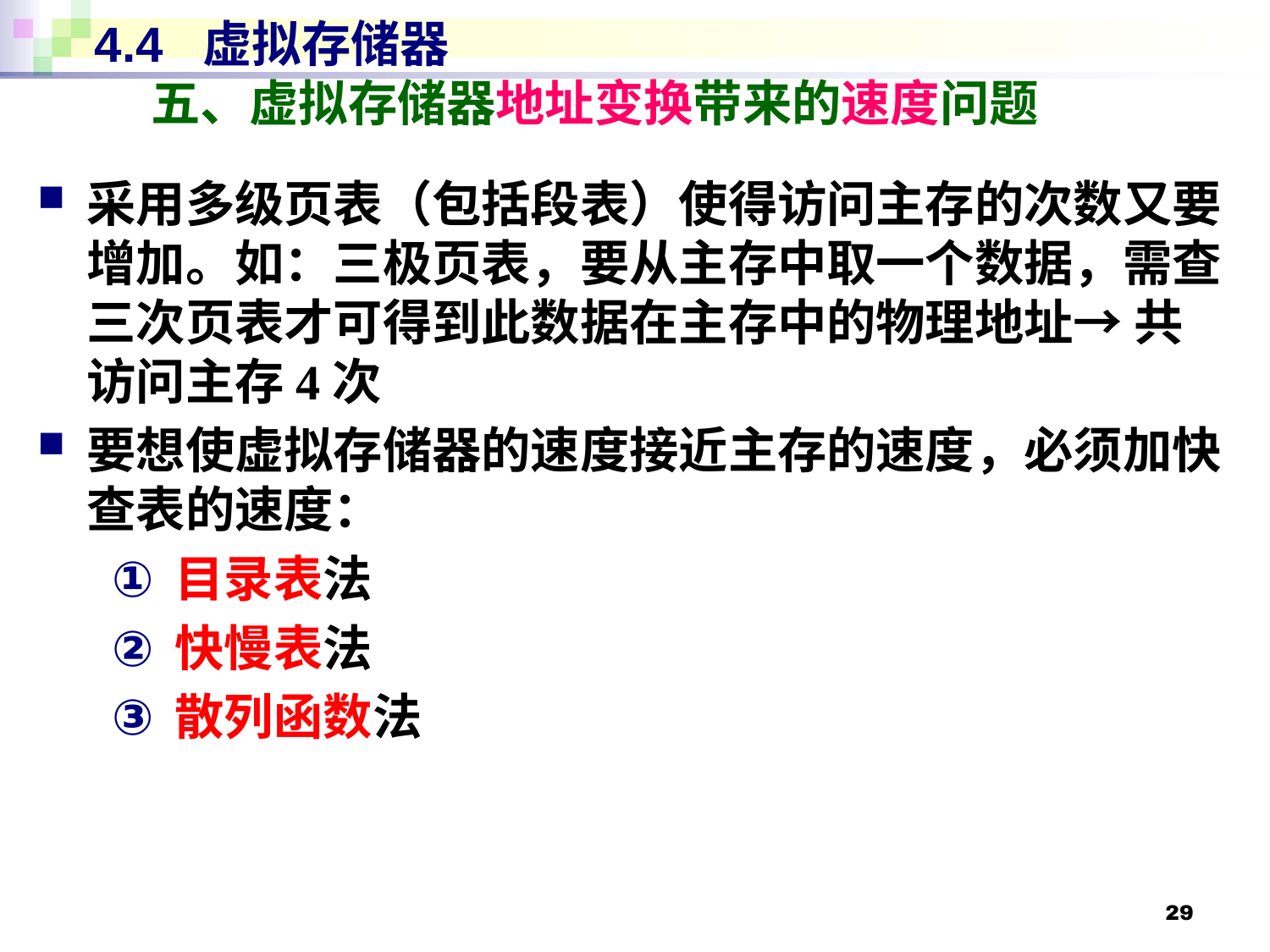

# 4.4  虚拟存储器 五、虚拟存储器地址变换带来的速度问题
采用多级页表（包括段表）使得访问主存的次数又要增加。如：三极页表，要从主存中取一个数据，需查三次页表才可得到此数据在主存中的物理地址→ 共访问主存4次
要想使虚拟存储器的速度接近主存的速度，必须加快查表的速度：
目录表法
快慢表法
散列函数法
29